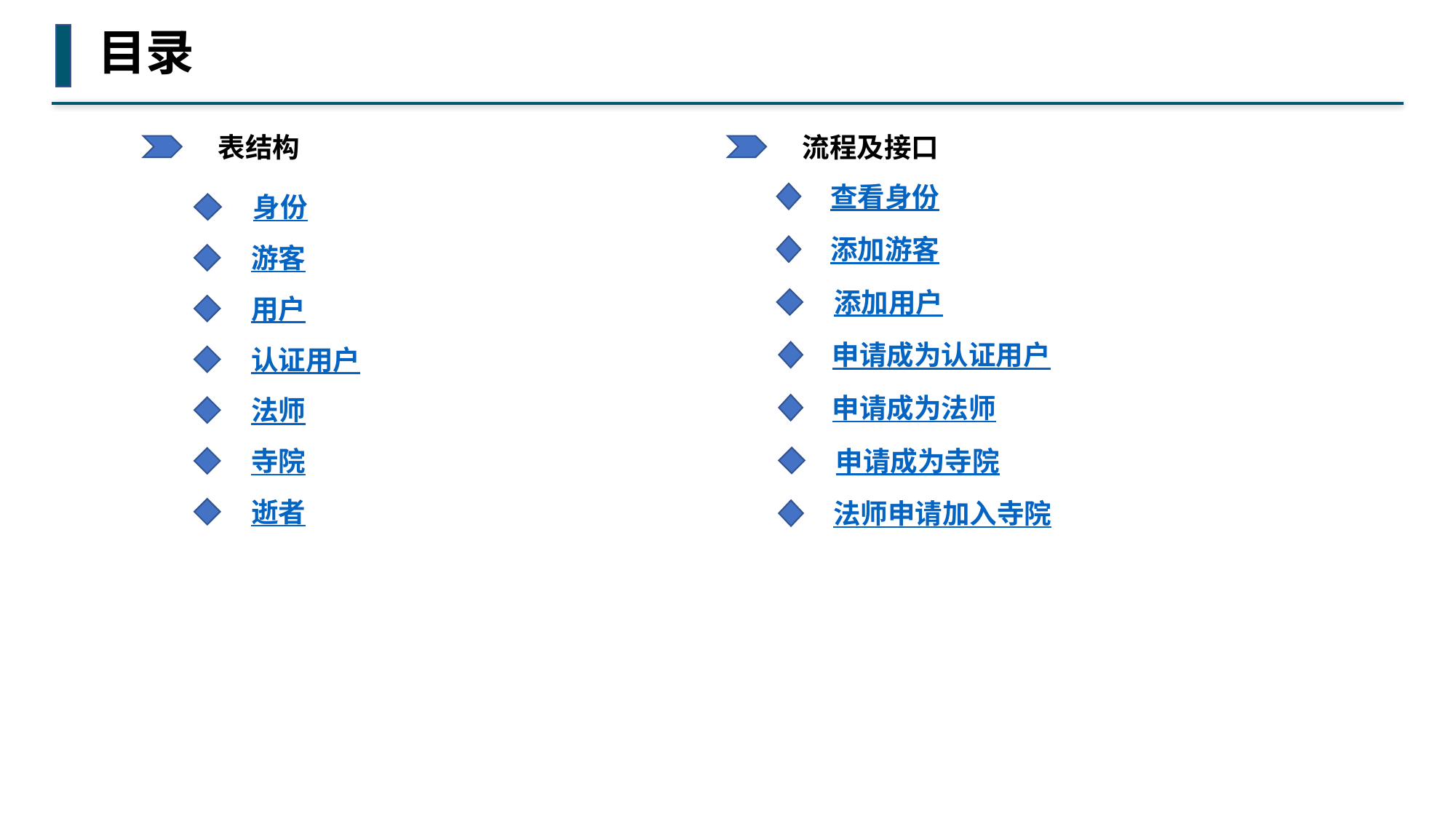

目录

表结构

流程及接口

查看身份

身份

添加游客

游客

添加用户

用户

申请成为认证用户

认证用户

申请成为法师

法师

申请成为寺院

寺院

逝者

法师申请加入寺院